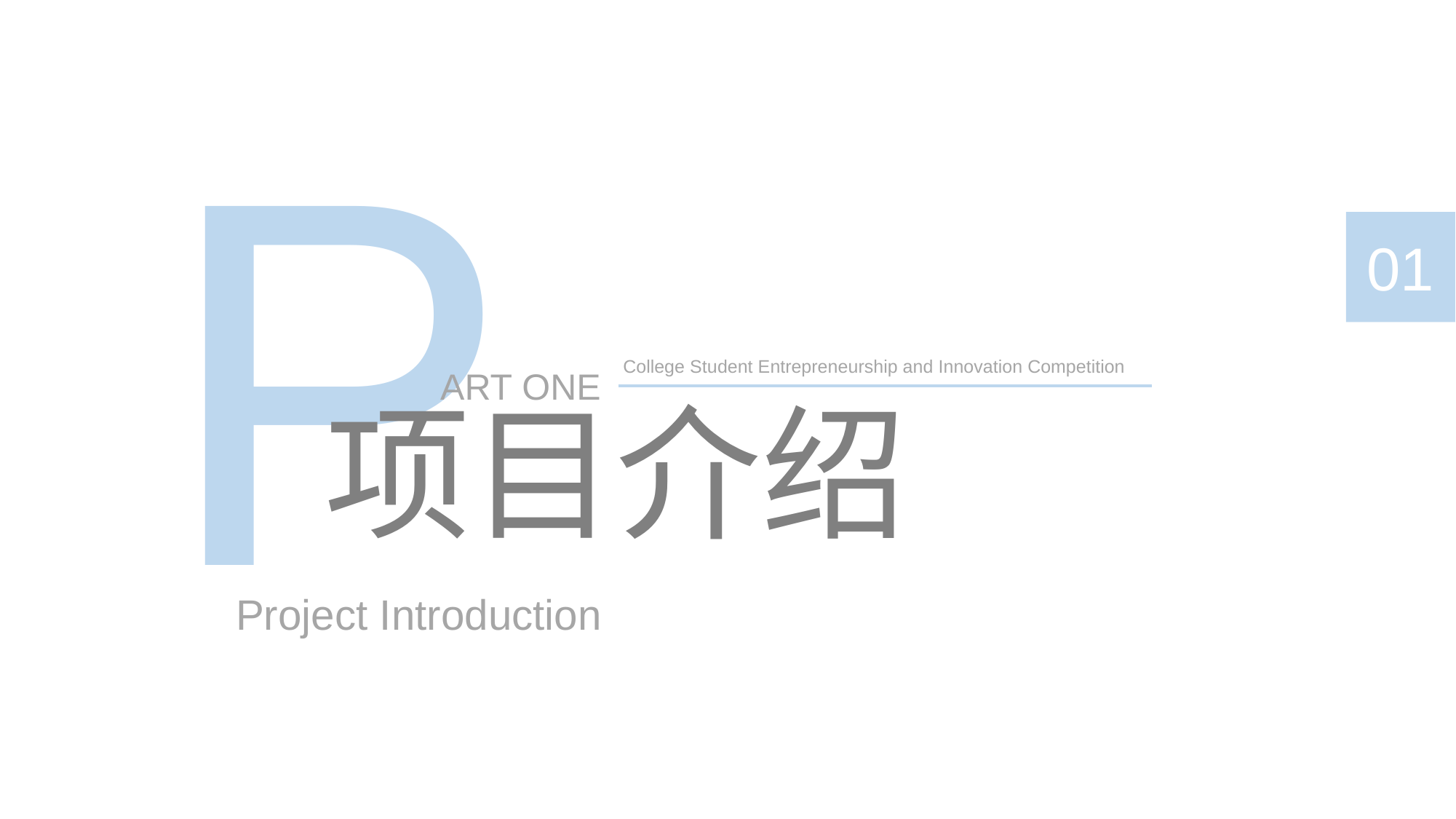

P
01
College Student Entrepreneurship and Innovation Competition
ART ONE
项目介绍
Project Introduction